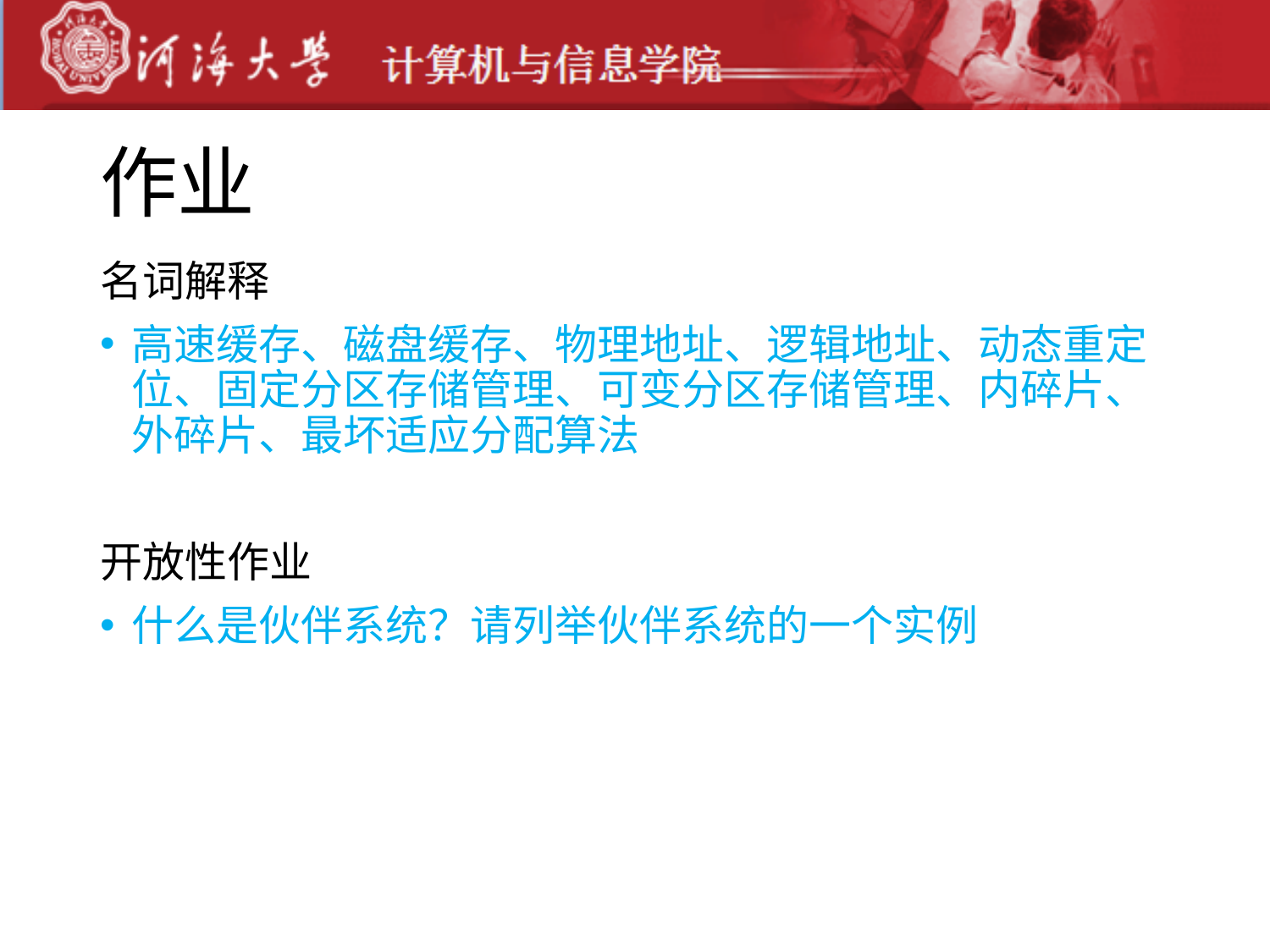

# 作业
名词解释
高速缓存、磁盘缓存、物理地址、逻辑地址、动态重定位、固定分区存储管理、可变分区存储管理、内碎片、外碎片、最坏适应分配算法

开放性作业
什么是伙伴系统？请列举伙伴系统的一个实例